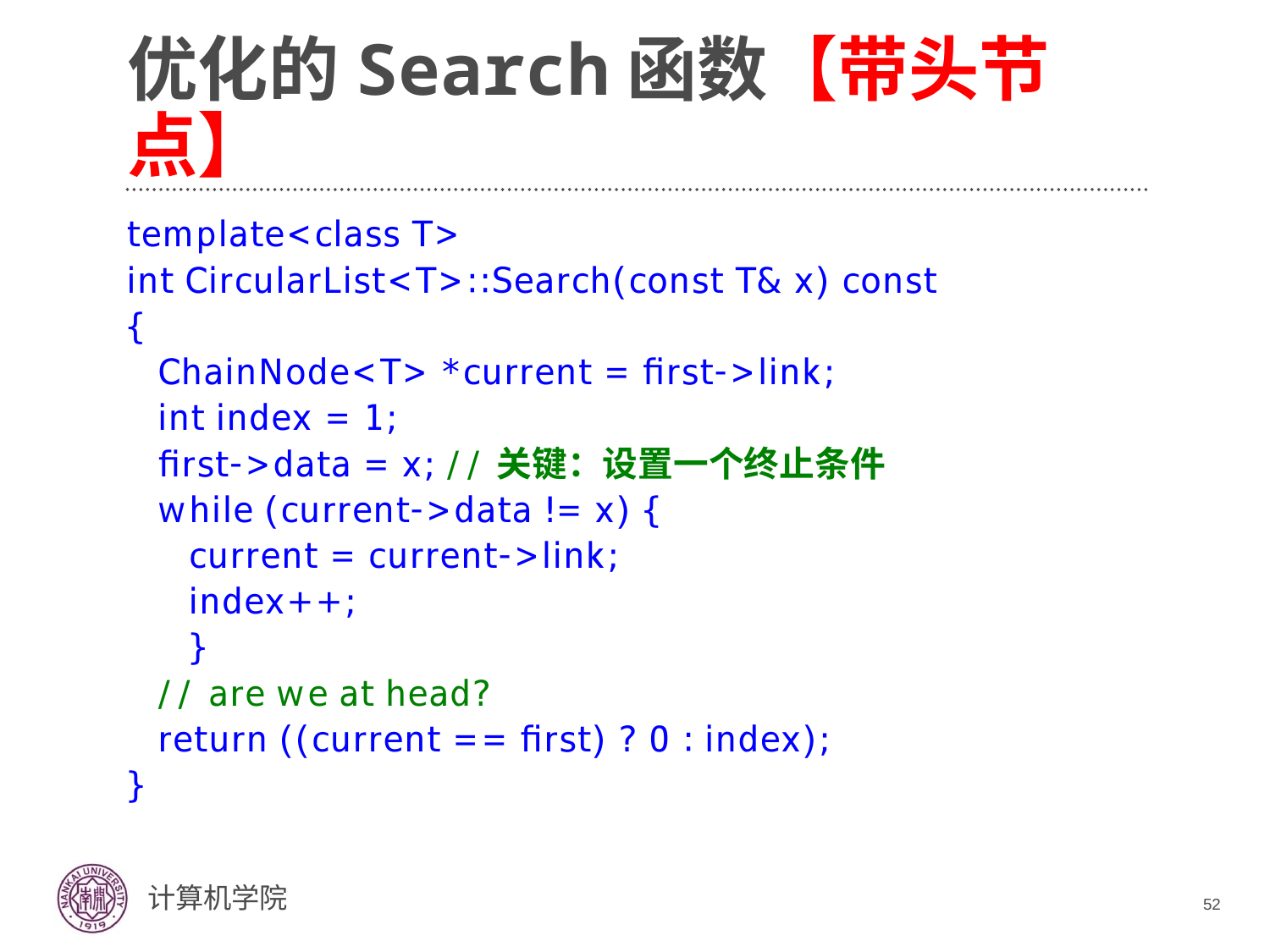

# 优化的Search函数【带头节点】
template<class T>
int CircularList<T>::Search(const T& x) const
{
   ChainNode<T> *current = first->link;
   int index = 1;
   first->data = x; //关键：设置一个终止条件
   while (current->data != x) {
      current = current->link;
      index++;
      }
   // are we at head?
   return ((current == first) ? 0 : index);
}
52